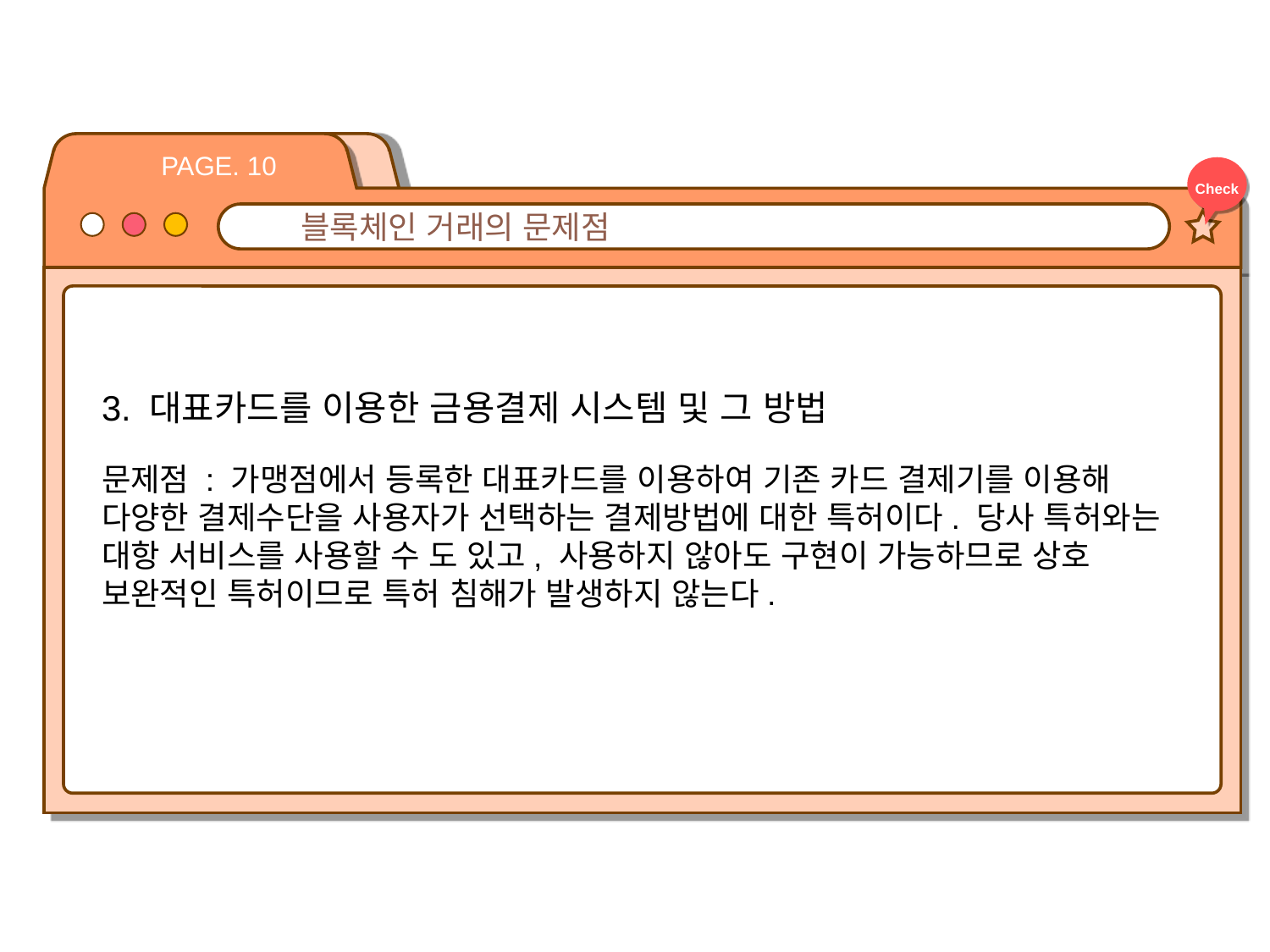

PAGE. 10
Check
블록체인 거래의 문제점

3. 대표카드를 이용한 금용결제 시스템 및 그 방법

문제점 : 가맹점에서 등록한 대표카드를 이용하여 기존 카드 결제기를 이용해 다양한 결제수단을 사용자가 선택하는 결제방법에 대한 특허이다. 당사 특허와는 대항 서비스를 사용할 수 도 있고, 사용하지 않아도 구현이 가능하므로 상호 보완적인 특허이므로 특허 침해가 발생하지 않는다.